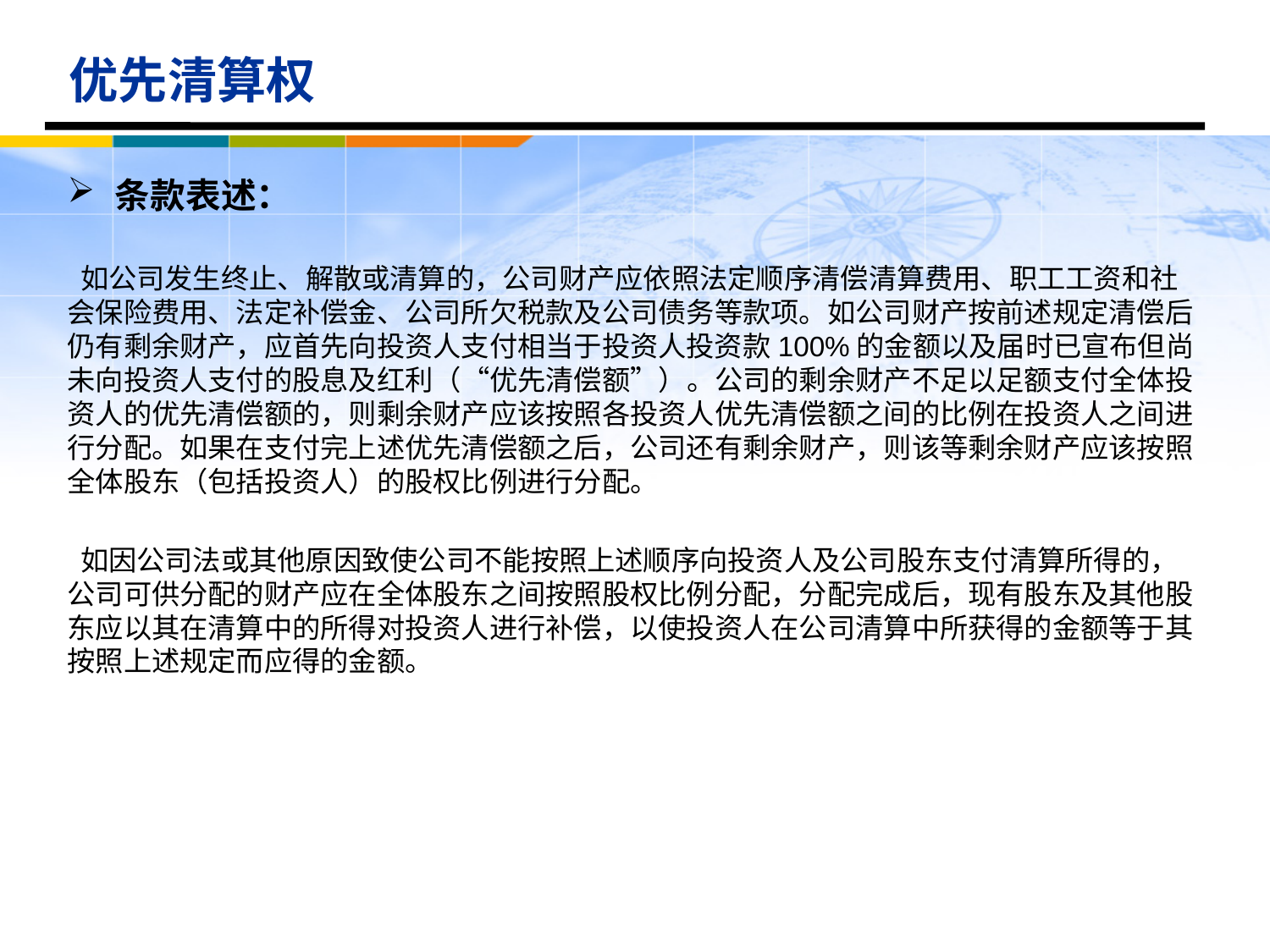

优先清算权
条款表述：

 如公司发生终止、解散或清算的，公司财产应依照法定顺序清偿清算费用、职工工资和社会保险费用、法定补偿金、公司所欠税款及公司债务等款项。如公司财产按前述规定清偿后仍有剩余财产，应首先向投资人支付相当于投资人投资款100%的金额以及届时已宣布但尚未向投资人支付的股息及红利（“优先清偿额”）。公司的剩余财产不足以足额支付全体投资人的优先清偿额的，则剩余财产应该按照各投资人优先清偿额之间的比例在投资人之间进行分配。如果在支付完上述优先清偿额之后，公司还有剩余财产，则该等剩余财产应该按照全体股东（包括投资人）的股权比例进行分配。

 如因公司法或其他原因致使公司不能按照上述顺序向投资人及公司股东支付清算所得的，公司可供分配的财产应在全体股东之间按照股权比例分配，分配完成后，现有股东及其他股东应以其在清算中的所得对投资人进行补偿，以使投资人在公司清算中所获得的金额等于其按照上述规定而应得的金额。